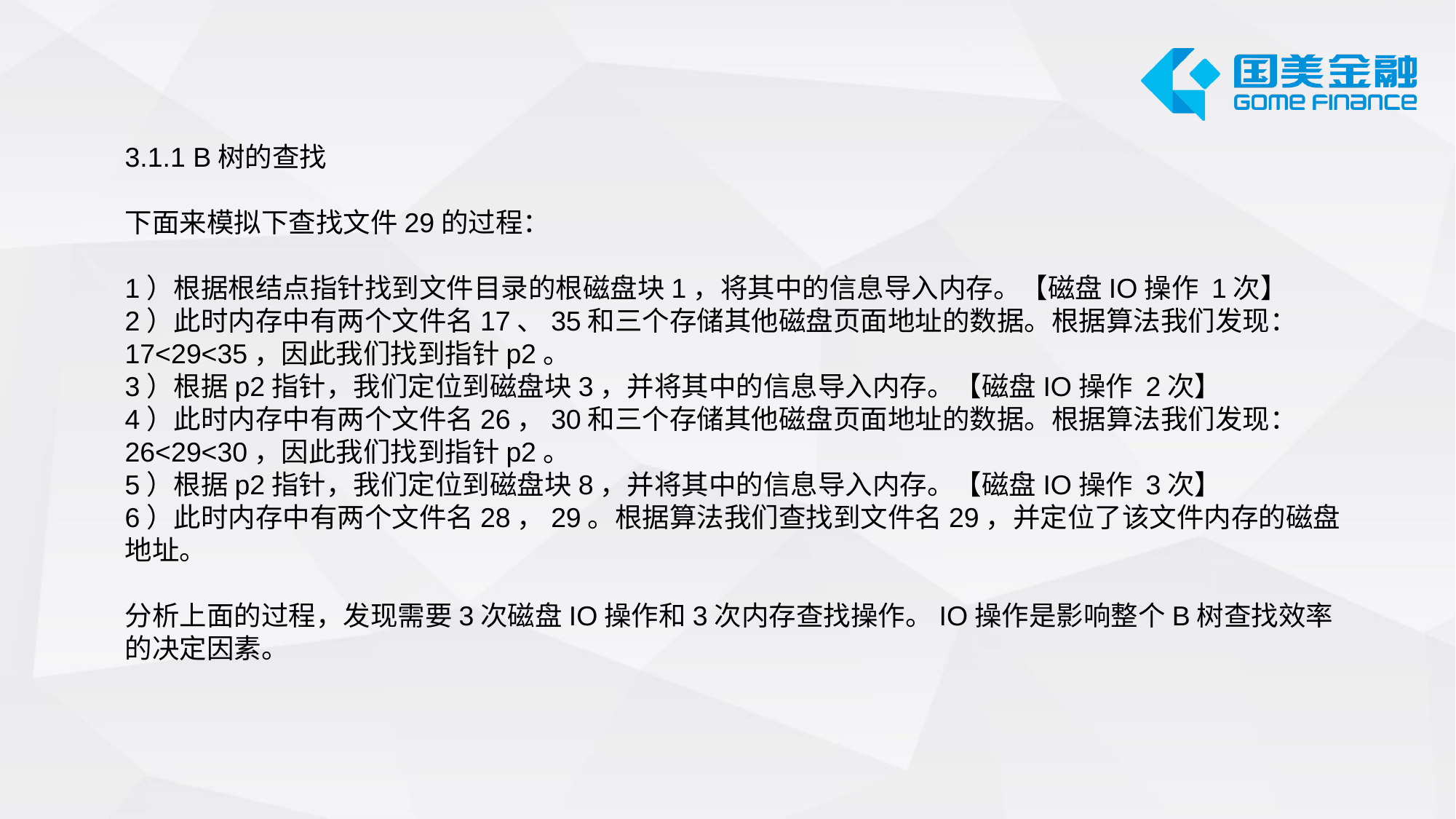

3.1.1 B树的查找

下面来模拟下查找文件29的过程：

1）根据根结点指针找到文件目录的根磁盘块1，将其中的信息导入内存。【磁盘IO操作 1次】
2）此时内存中有两个文件名17、35和三个存储其他磁盘页面地址的数据。根据算法我们发现：17<29<35，因此我们找到指针p2。
3）根据p2指针，我们定位到磁盘块3，并将其中的信息导入内存。【磁盘IO操作 2次】
4）此时内存中有两个文件名26，30和三个存储其他磁盘页面地址的数据。根据算法我们发现：26<29<30，因此我们找到指针p2。
5）根据p2指针，我们定位到磁盘块8，并将其中的信息导入内存。【磁盘IO操作 3次】
6）此时内存中有两个文件名28，29。根据算法我们查找到文件名29，并定位了该文件内存的磁盘地址。

分析上面的过程，发现需要3次磁盘IO操作和3次内存查找操作。IO操作是影响整个B树查找效率的决定因素。